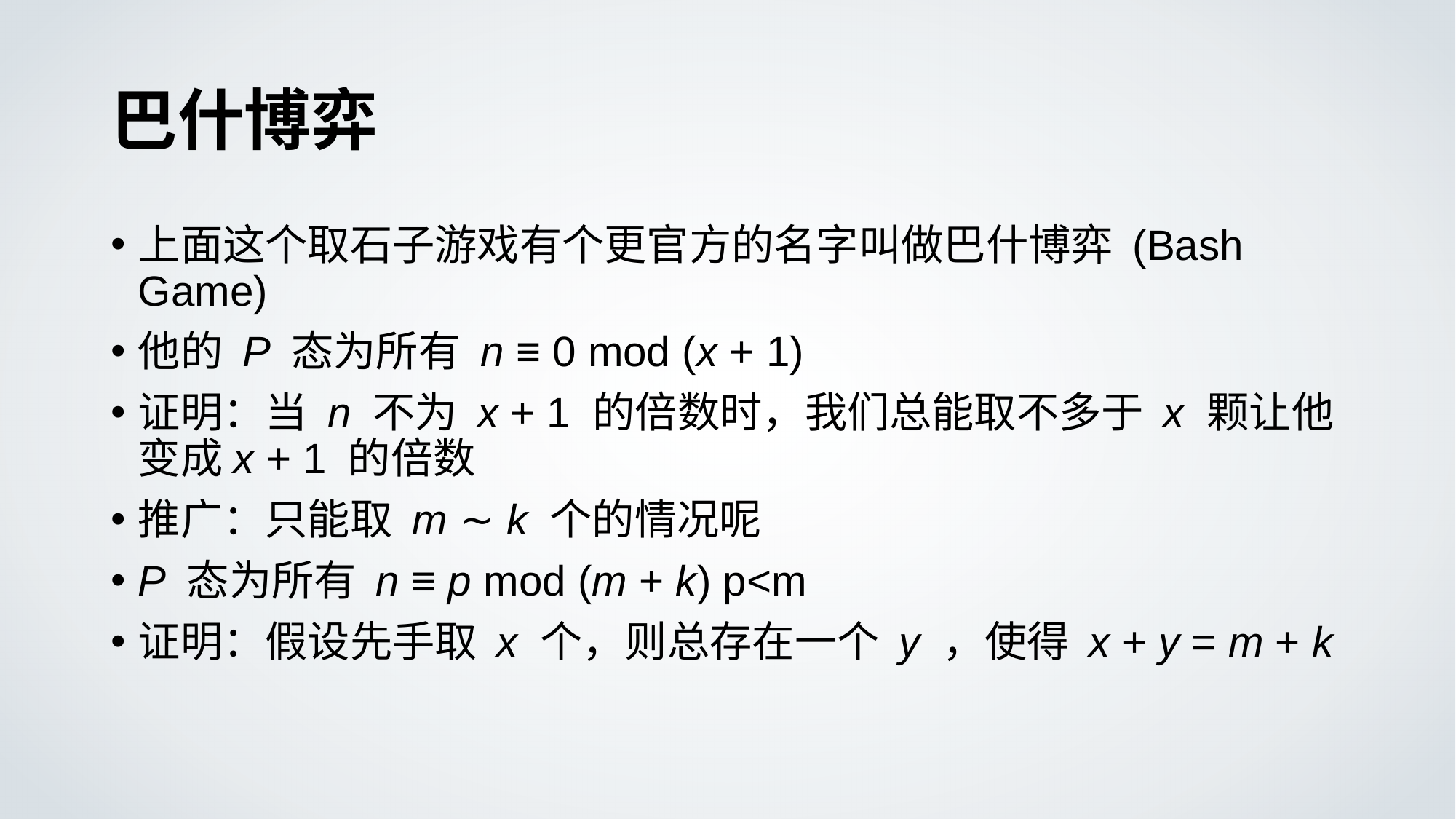

# 巴什博弈
上面这个取石子游戏有个更官方的名字叫做巴什博弈 (Bash Game)
他的 P 态为所有 n ≡ 0 mod (x + 1)
证明：当 n 不为 x + 1 的倍数时，我们总能取不多于 x 颗让他变成x + 1 的倍数
推广：只能取 m ∼ k 个的情况呢
P 态为所有 n ≡ p mod (m + k) p<m
证明：假设先手取 x 个，则总存在一个 y ，使得 x + y = m + k